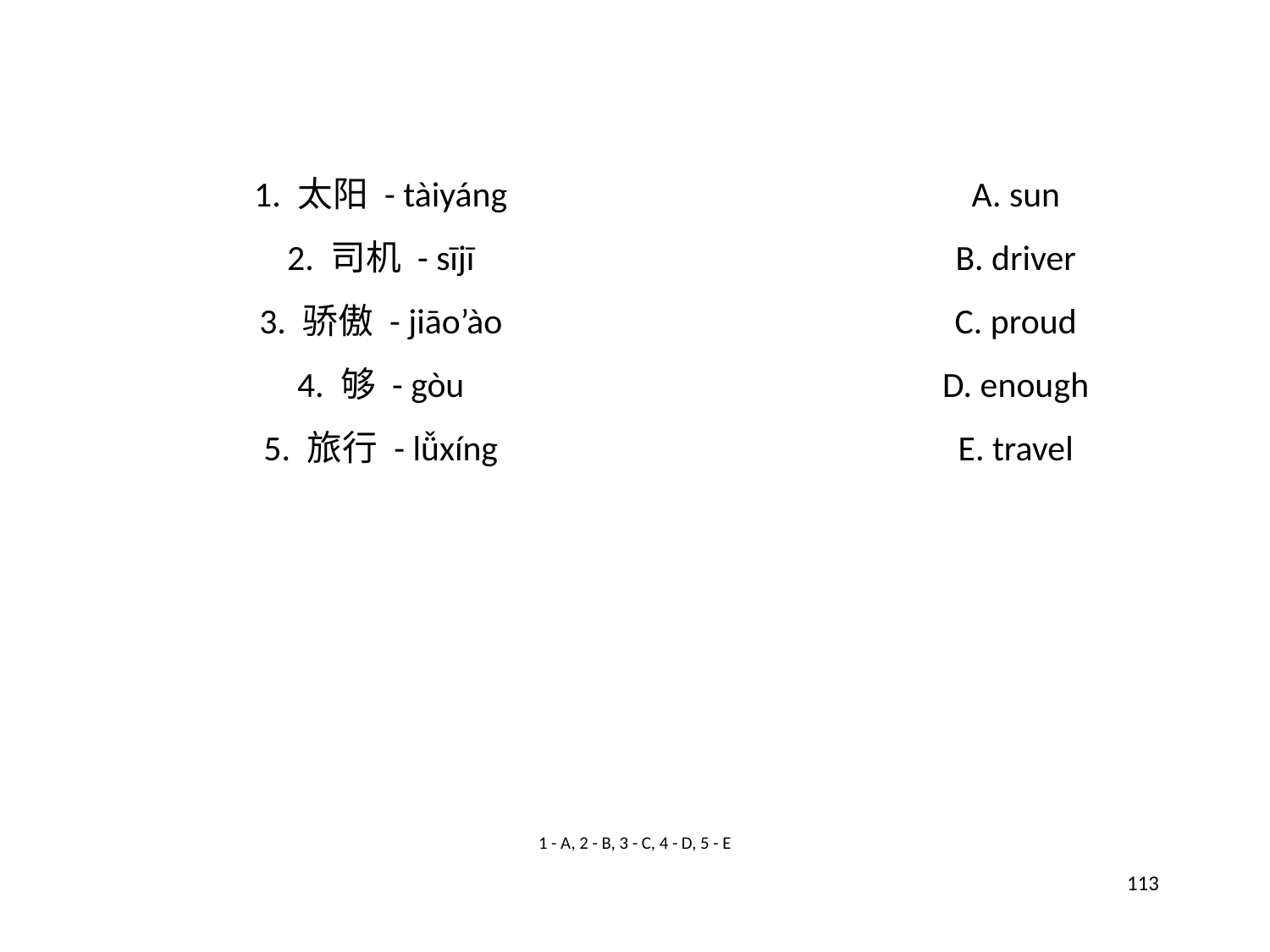

1. 太阳 - tàiyáng

A. sun

2. 司机 - sījī

B. driver

3. 骄傲 - jiāo’ào

C. proud

4. 够 - gòu

D. enough

5. 旅行 - lǚxíng

E. travel
1 - A, 2 - B, 3 - C, 4 - D, 5 - E

113